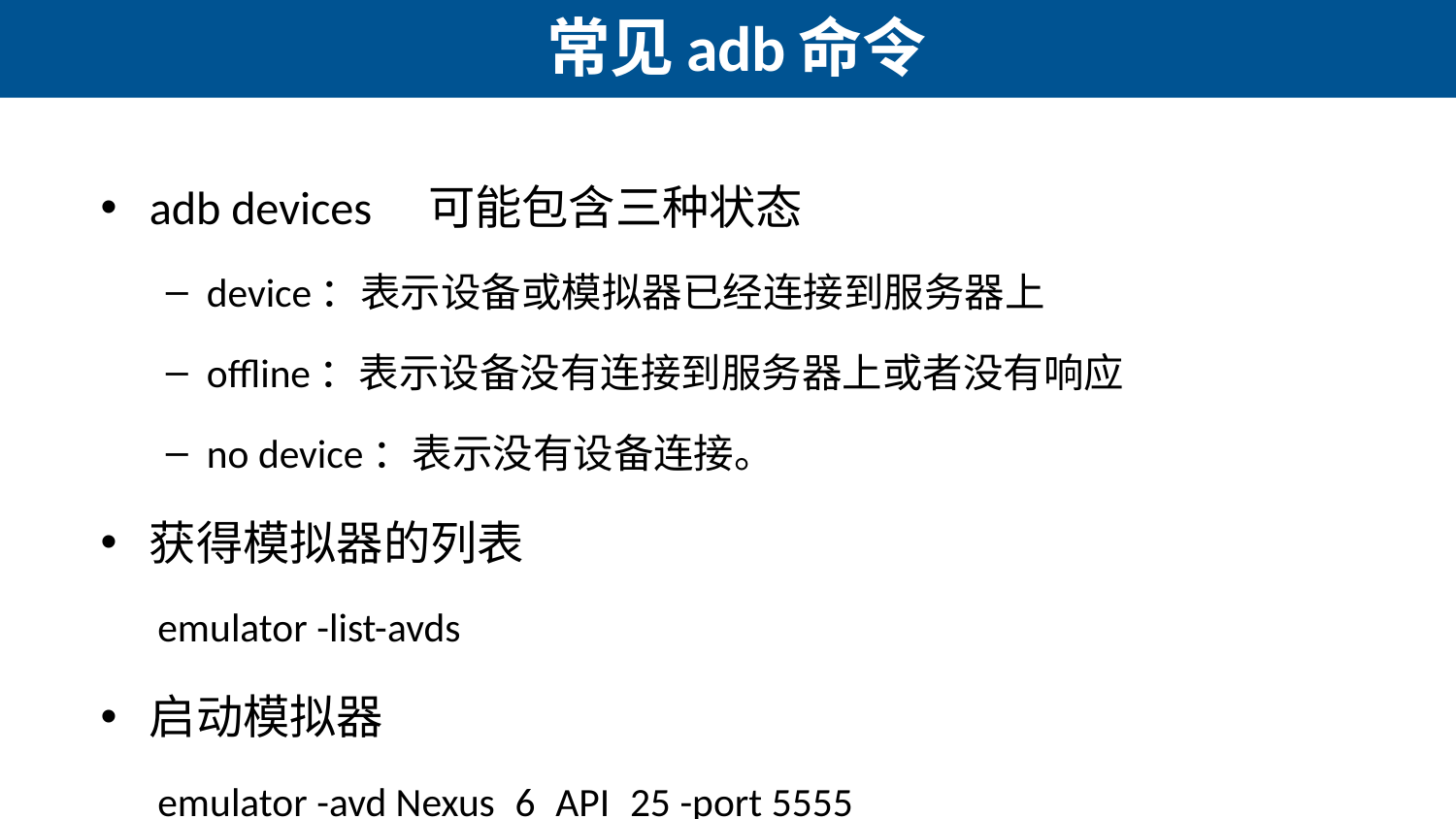

# 常见adb命令
adb devices　可能包含三种状态
device：表示设备或模拟器已经连接到服务器上
offline：表示设备没有连接到服务器上或者没有响应
no device：表示没有设备连接。
获得模拟器的列表
emulator -list-avds
启动模拟器
emulator -avd Nexus_6_API_25 -port 5555